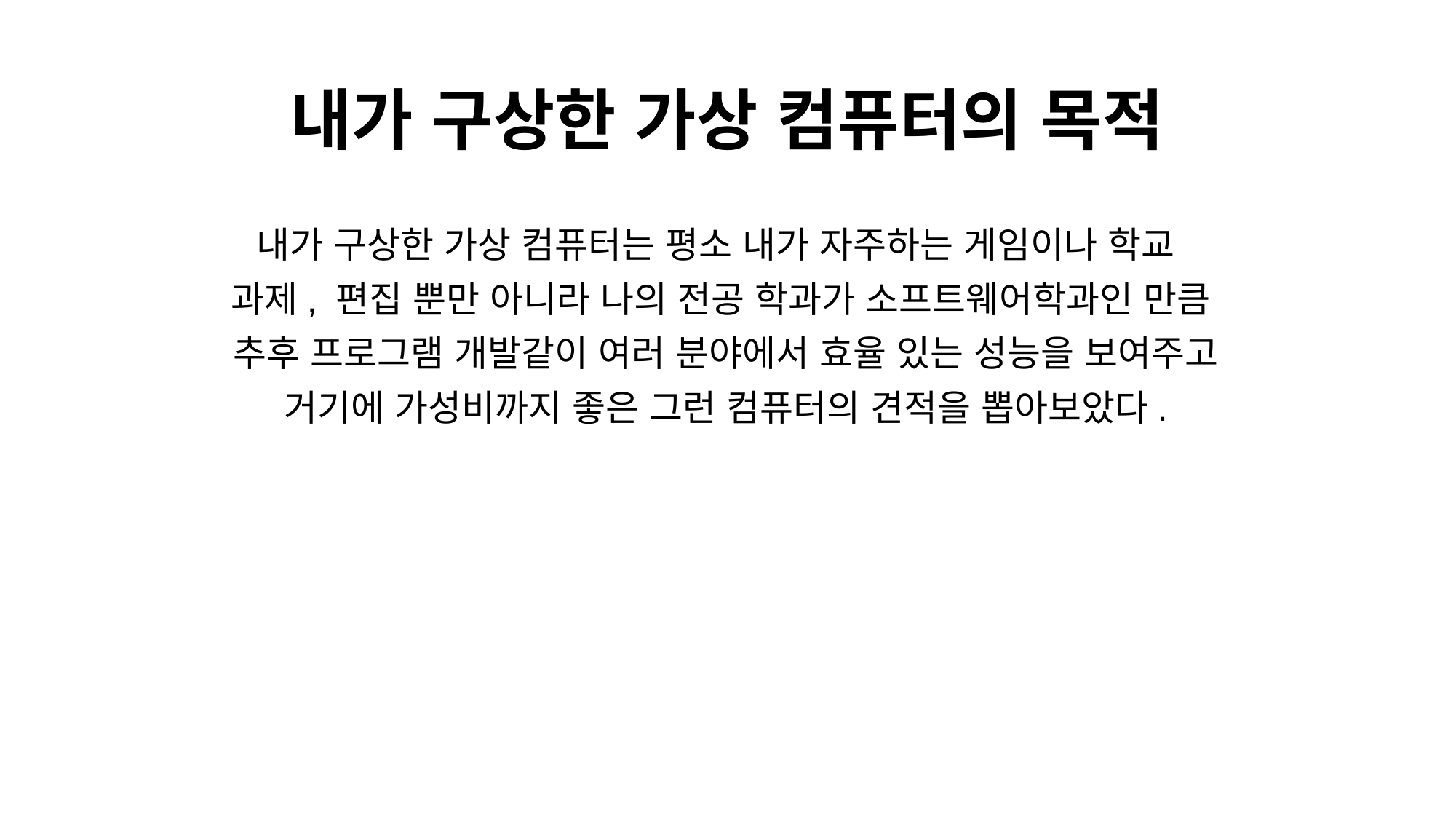

# 내가 구상한 가상 컴퓨터의 목적
내가 구상한 가상 컴퓨터는 평소 내가 자주하는 게임이나 학교
과제, 편집 뿐만 아니라 나의 전공 학과가 소프트웨어학과인 만큼
추후 프로그램 개발같이 여러 분야에서 효율 있는 성능을 보여주고
거기에 가성비까지 좋은 그런 컴퓨터의 견적을 뽑아보았다.